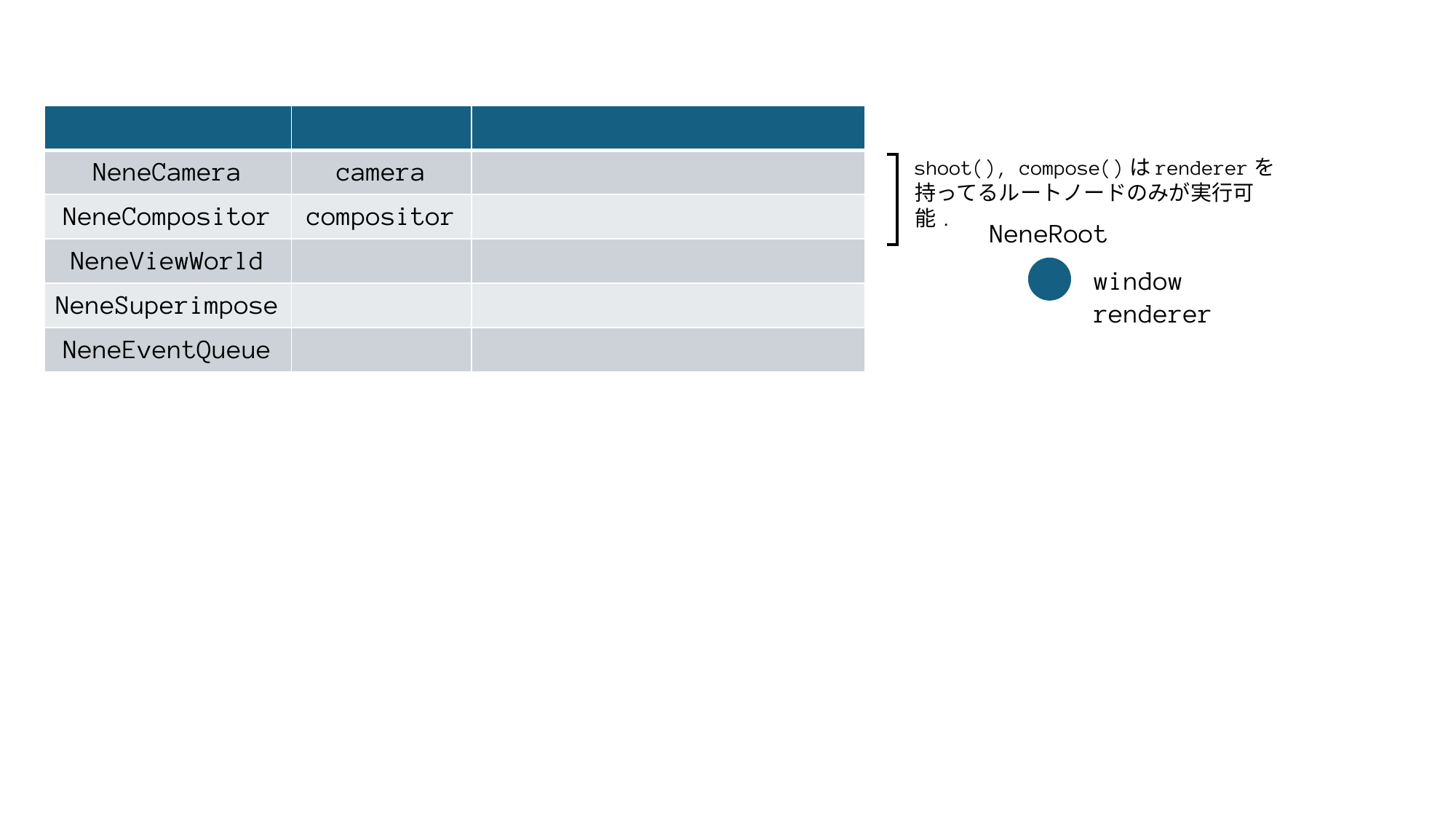

|  |  |  |
| --- | --- | --- |
| NeneCamera | camera |  |
| NeneCompositor | compositor |  |
| NeneViewWorld |  |  |
| NeneSuperimpose |  |  |
| NeneEventQueue |  |  |
shoot(), compose()はrendererを持ってるルートノードのみが実行可能.

NeneRoot

window
renderer